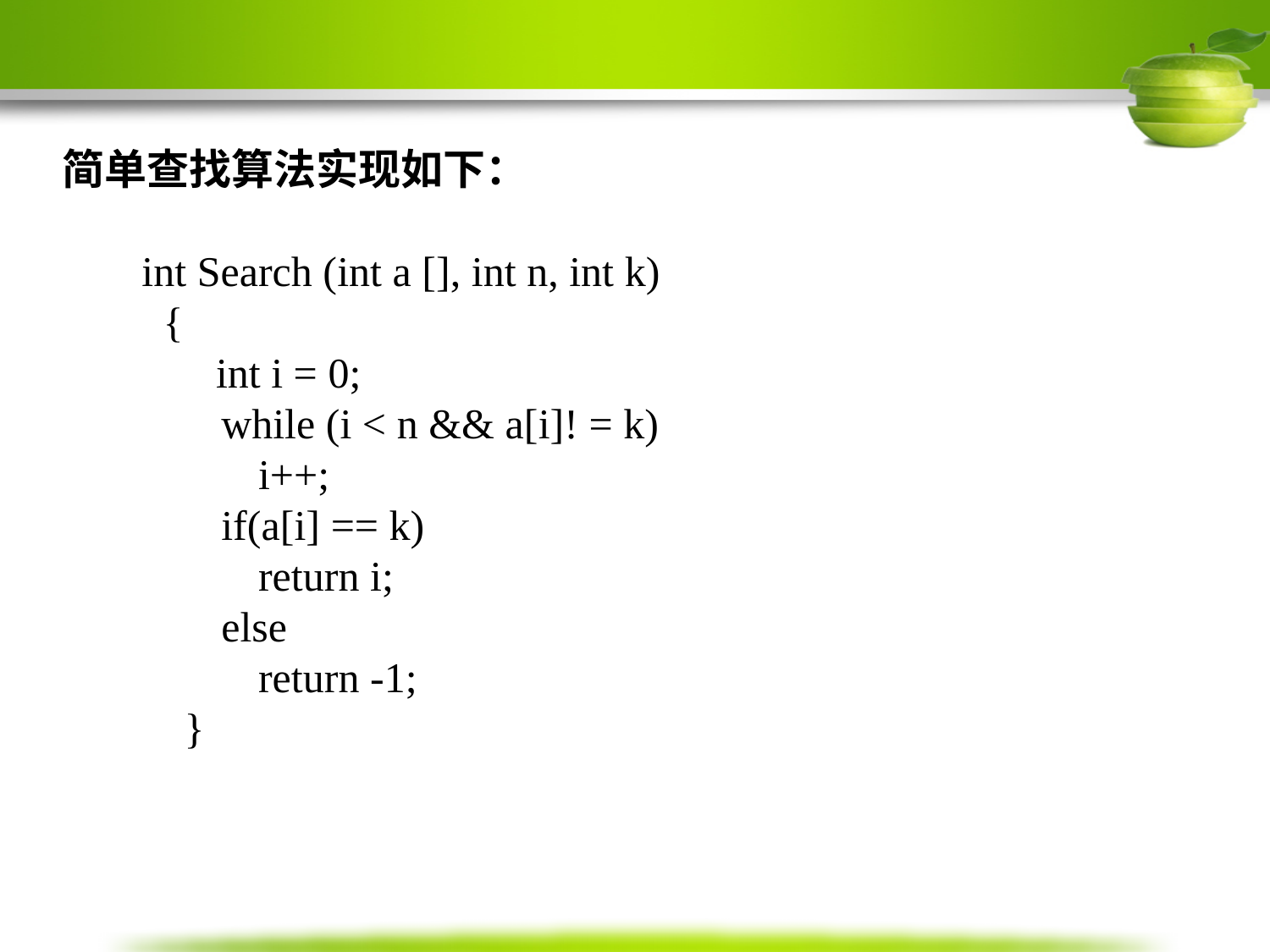

简单查找算法实现如下：

int Search (int a [], int n, int k)
  {
       int i = 0;
	   while (i < n && a[i]! = k)
           i++;
	   if(a[i] == k)
           return i;
	   else
           return -1;
    }